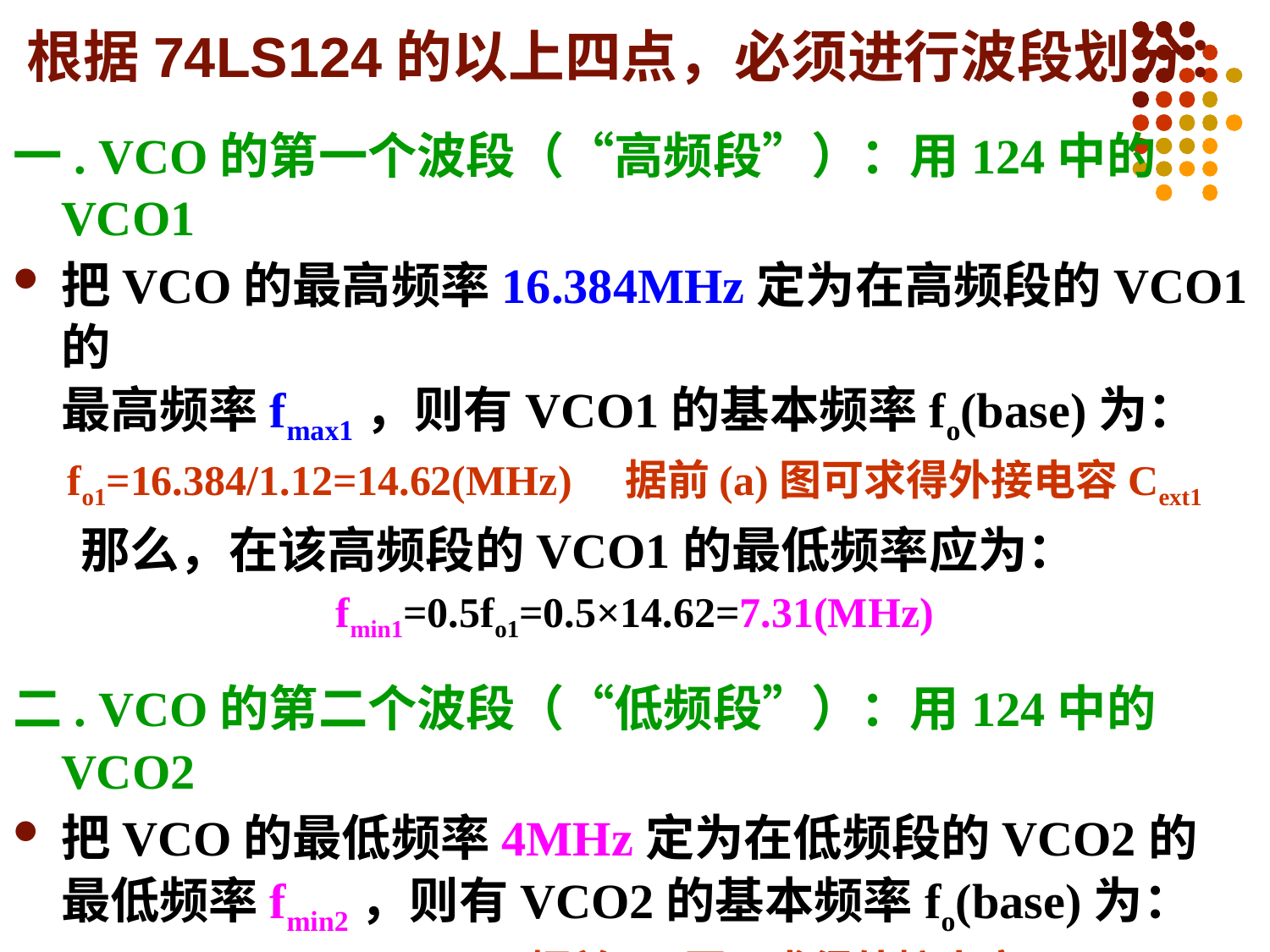

# 根据74LS124的以上四点，必须进行波段划分：
一. VCO的第一个波段（“高频段”）：用124中的VCO1
把VCO的最高频率16.384MHz定为在高频段的VCO1的
最高频率fmax1，则有VCO1的基本频率fo(base)为：
fo1=16.384/1.12=14.62(MHz)    据前(a)图可求得外接电容Cext1
     那么，在该高频段的VCO1的最低频率应为：
fmin1=0.5fo1=0.5×14.62=7.31(MHz)
二. VCO的第二个波段（“低频段”）：用124中的VCO2
把VCO的最低频率4MHz定为在低频段的VCO2的
最低频率fmin2，则有VCO2的基本频率fo(base)为：
fo2=4/0.5=8(MHz)    据前(a)图可求得外接电容Cext2
     那么，在该低频段的VCO2的最高频率应为：
fmax2=1.12fo2=1.12×8=8.96(MHz)